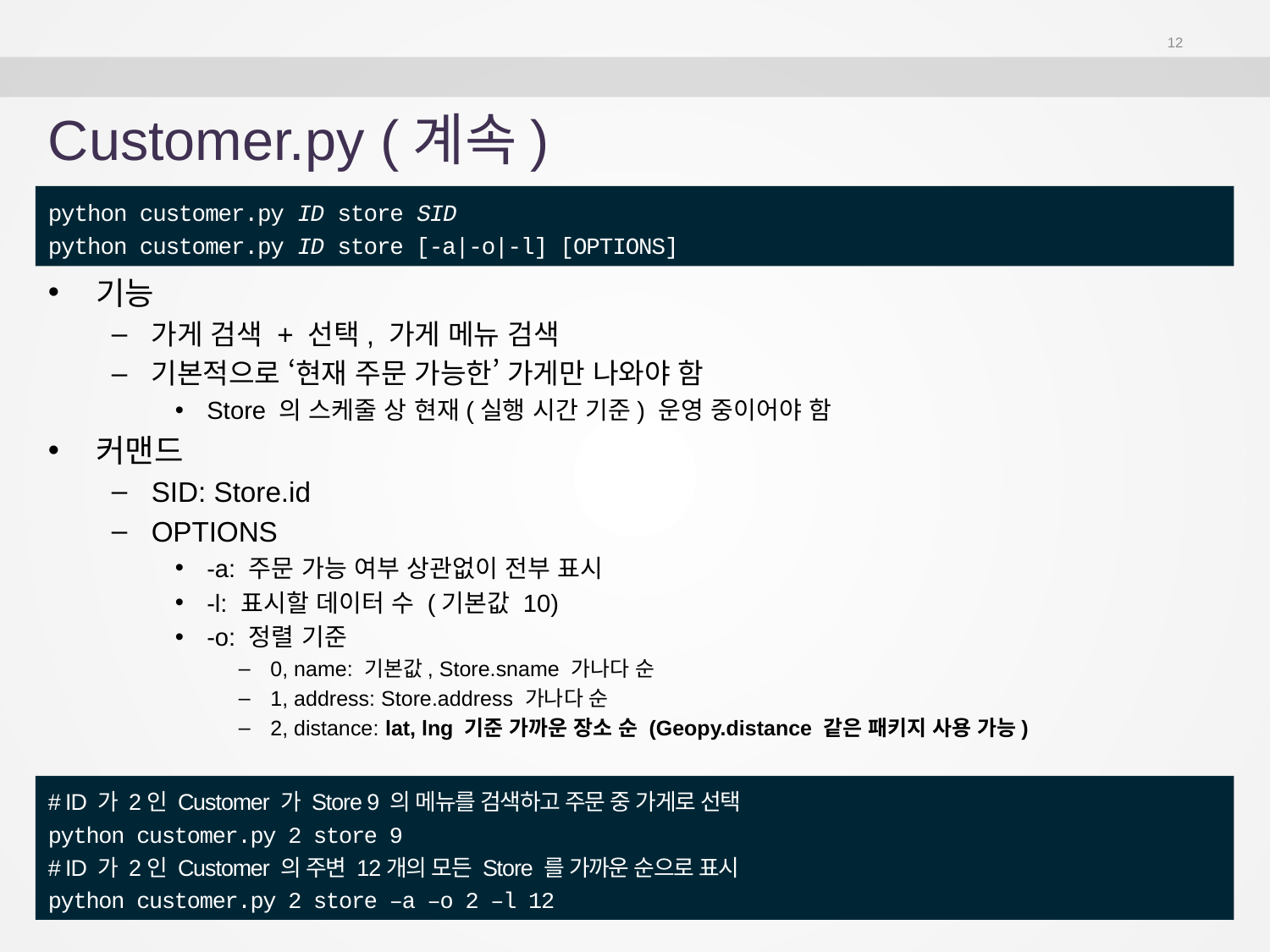

12
# Customer.py (계속)
python customer.py ID store SID
python customer.py ID store [-a|-o|-l] [OPTIONS]

기능
가게 검색 + 선택, 가게 메뉴 검색
기본적으로 ‘현재 주문 가능한’ 가게만 나와야 함
Store 의 스케줄 상 현재(실행 시간 기준) 운영 중이어야 함
커맨드
SID: Store.id
OPTIONS
-a: 주문 가능 여부 상관없이 전부 표시
-l: 표시할 데이터 수 (기본값 10)
-o: 정렬 기준
0, name: 기본값, Store.sname 가나다 순
1, address: Store.address 가나다 순
2, distance: lat, lng 기준 가까운 장소 순 (Geopy.distance 같은 패키지 사용 가능)
# ID 가 2인 Customer 가 Store 9 의 메뉴를 검색하고 주문 중 가게로 선택
python customer.py 2 store 9
# ID 가 2인 Customer 의 주변 12개의 모든 Store 를 가까운 순으로 표시
python customer.py 2 store –a –o 2 –l 12